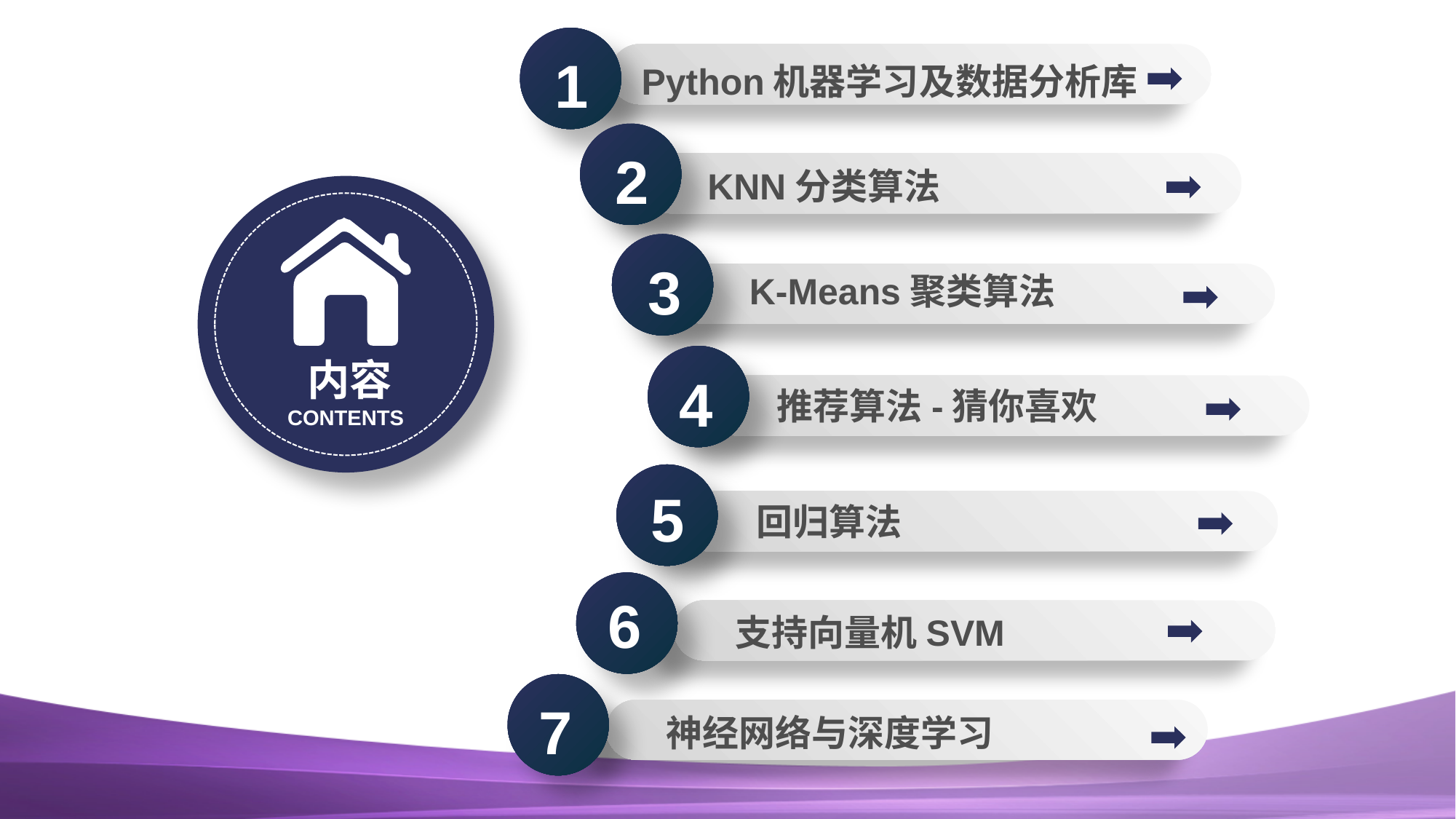

Python机器学习及数据分析库

1

   KNN分类算法
2

   K-Means聚类算法

3

 内容
CONTENTS

推荐算法-猜你喜欢
4

回归算法
5

支持向量机SVM
6

7

神经网络与深度学习